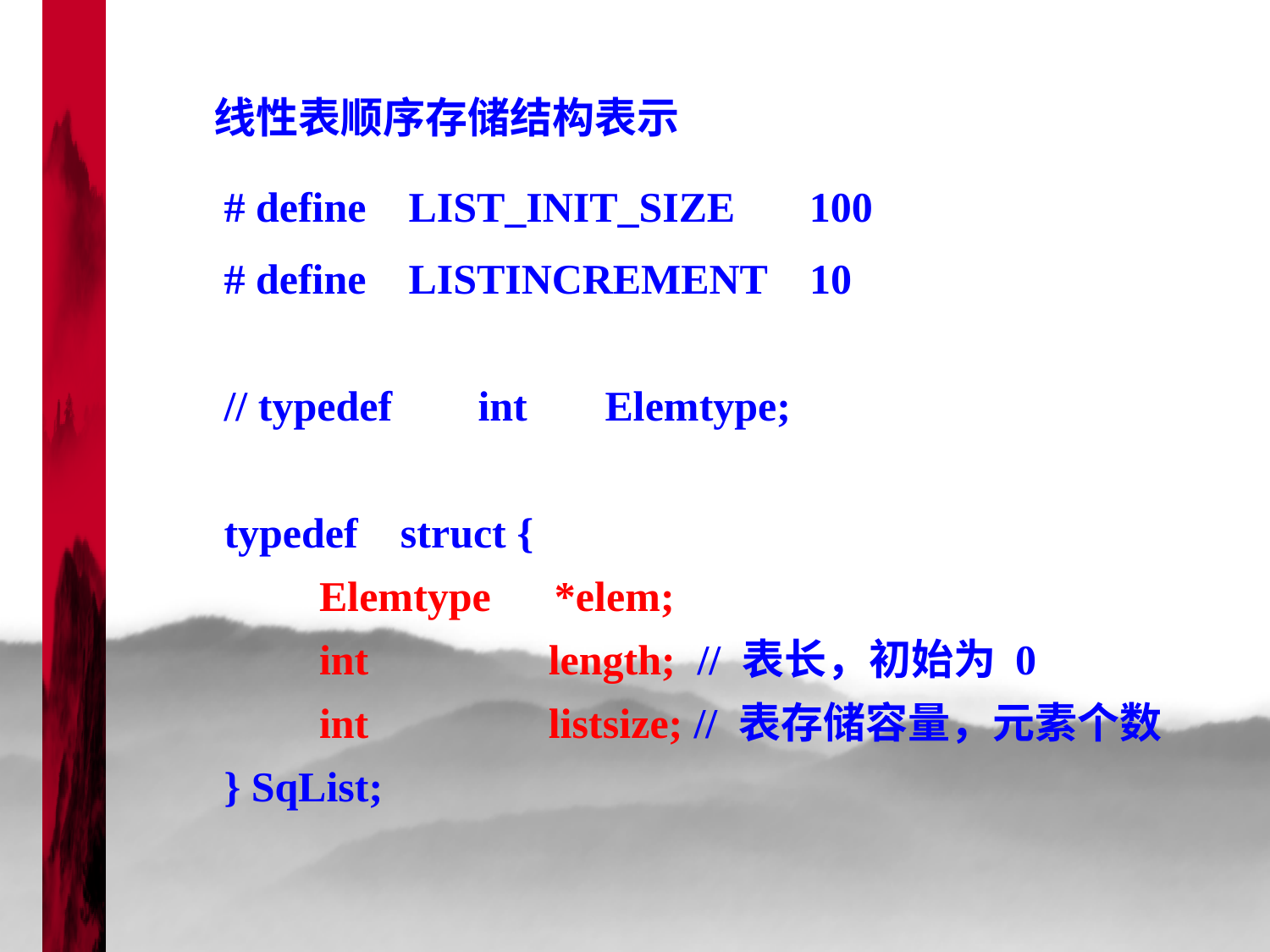

线性表顺序存储结构表示
# define    LIST_INIT_SIZE       100
# define    LISTINCREMENT    10

// typedef	int	Elemtype;

typedef    struct {
         Elemtype      *elem;
         int                 length;  // 表长，初始为 0
         int                 listsize; // 表存储容量，元素个数
} SqList;